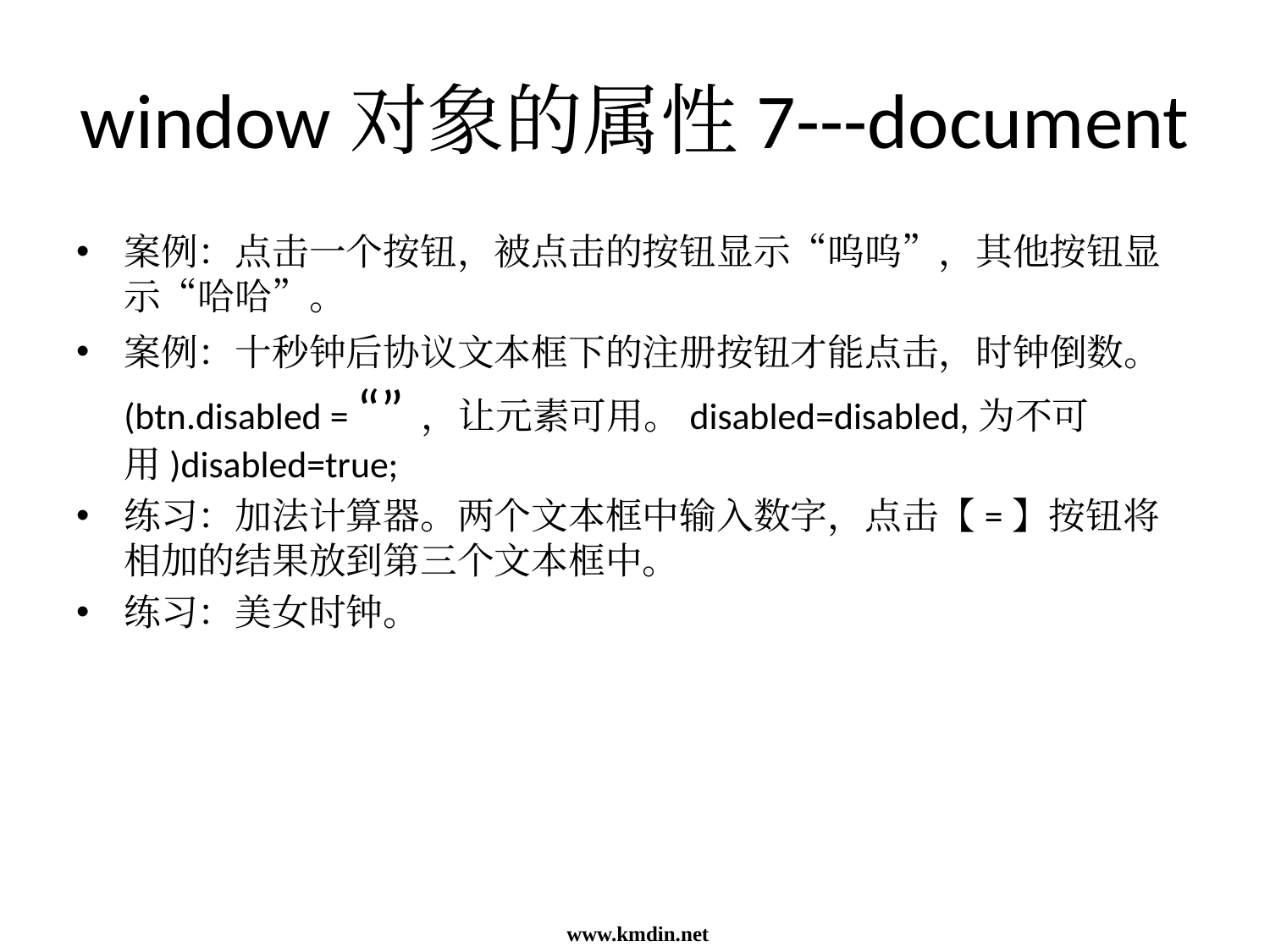

window对象的属性7---document
案例：点击一个按钮，被点击的按钮显示“呜呜”，其他按钮显示“哈哈”。
案例：十秒钟后协议文本框下的注册按钮才能点击，时钟倒数。(btn.disabled = “” ，让元素可用。disabled=disabled,为不可用)disabled=true;
练习：加法计算器。两个文本框中输入数字，点击【=】按钮将相加的结果放到第三个文本框中。
练习：美女时钟。